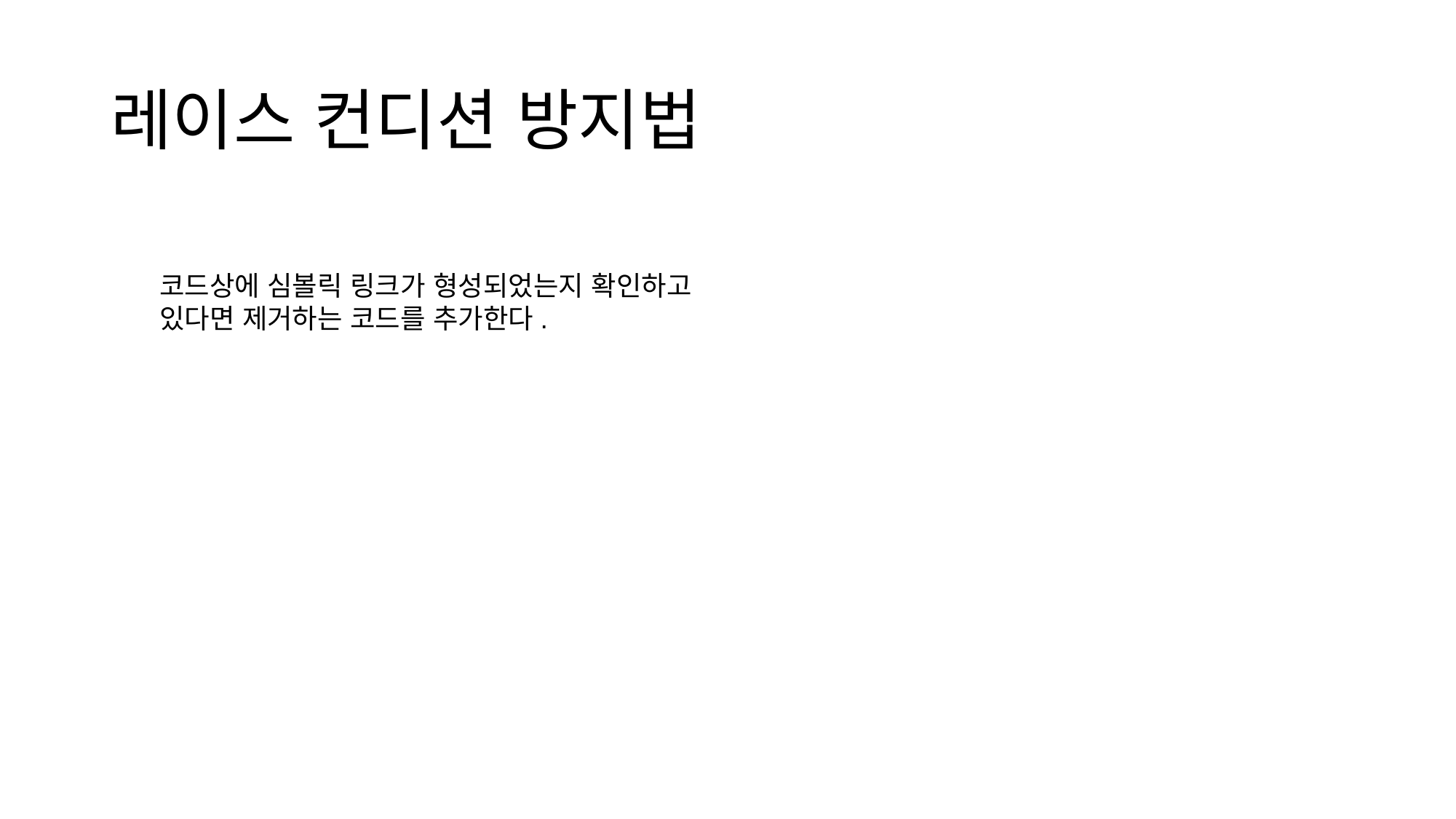

# 레이스 컨디션 방지법
코드상에 심볼릭 링크가 형성되었는지 확인하고 있다면 제거하는 코드를 추가한다.